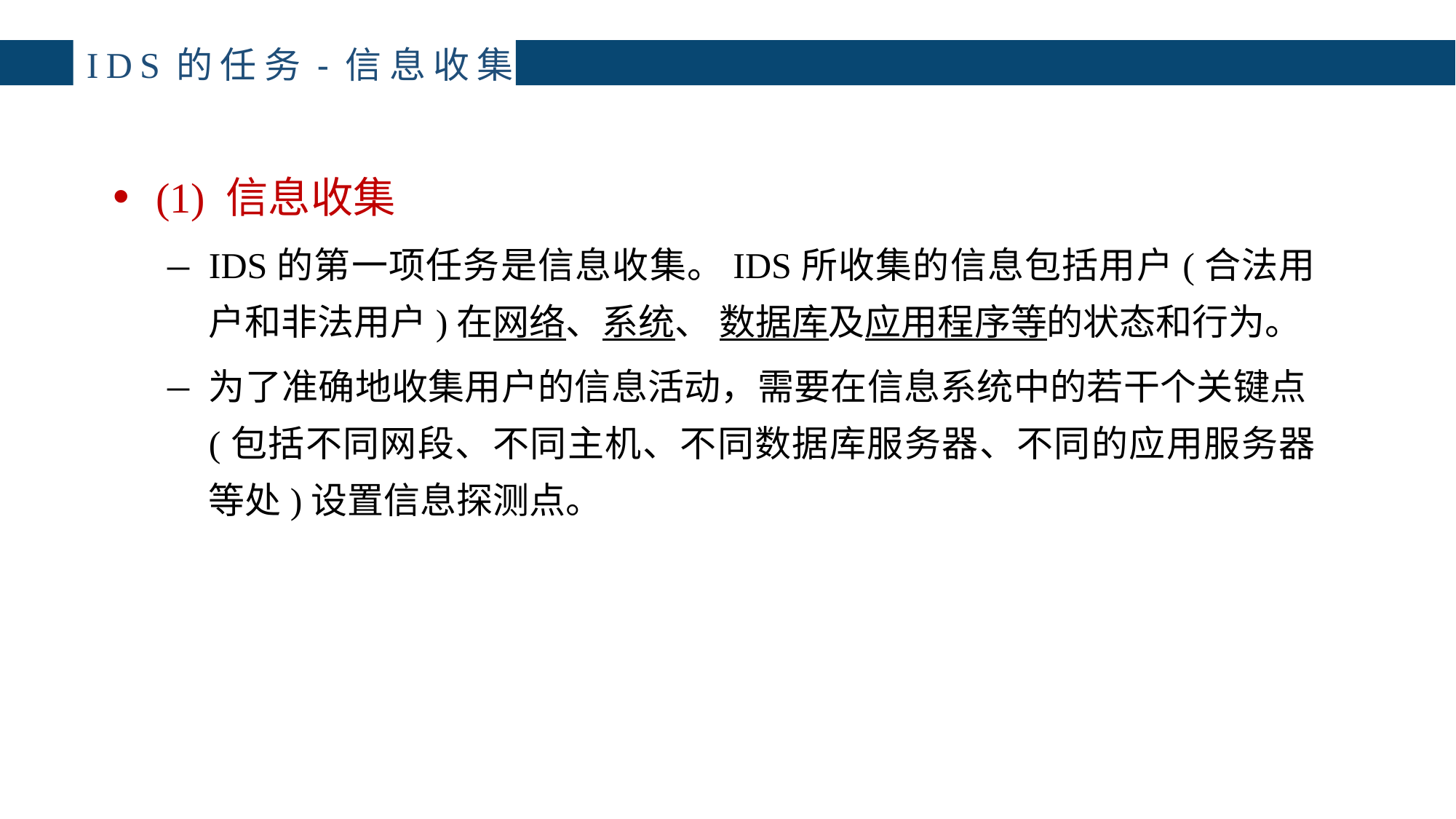

# IDS的任务-信息收集
(1) 信息收集
IDS的第一项任务是信息收集。IDS所收集的信息包括用户(合法用户和非法用户)在网络、系统、 数据库及应用程序等的状态和行为。
为了准确地收集用户的信息活动，需要在信息系统中的若干个关键点(包括不同网段、不同主机、不同数据库服务器、不同的应用服务器等处)设置信息探测点。